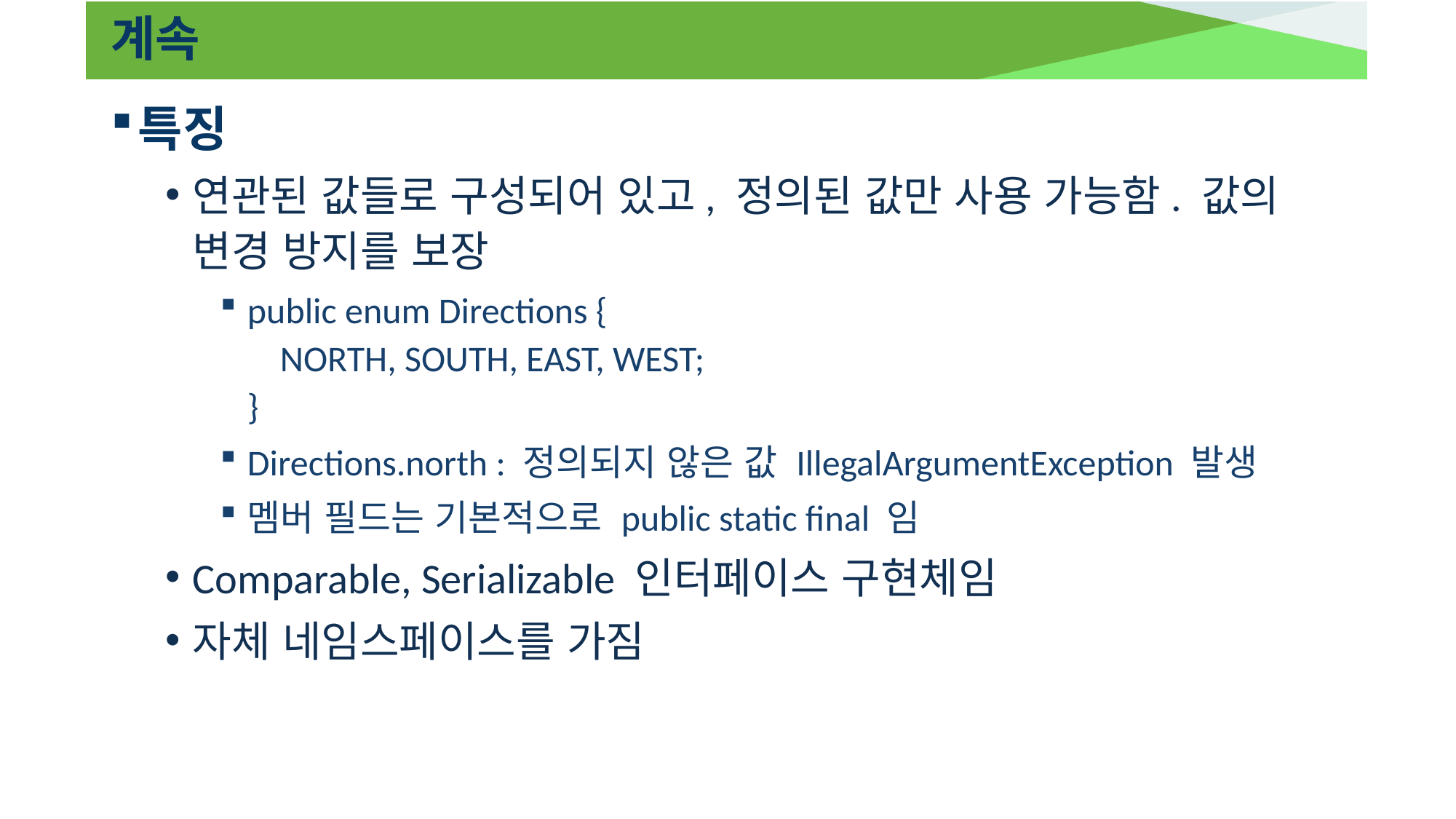

# 계속
특징
연관된 값들로 구성되어 있고, 정의된 값만 사용 가능함. 값의 변경 방지를 보장
public enum Directions {
    NORTH, SOUTH, EAST, WEST;
}
Directions.north : 정의되지 않은 값 IllegalArgumentException 발생
멤버 필드는 기본적으로 public static final 임
Comparable, Serializable 인터페이스 구현체임
자체 네임스페이스를 가짐